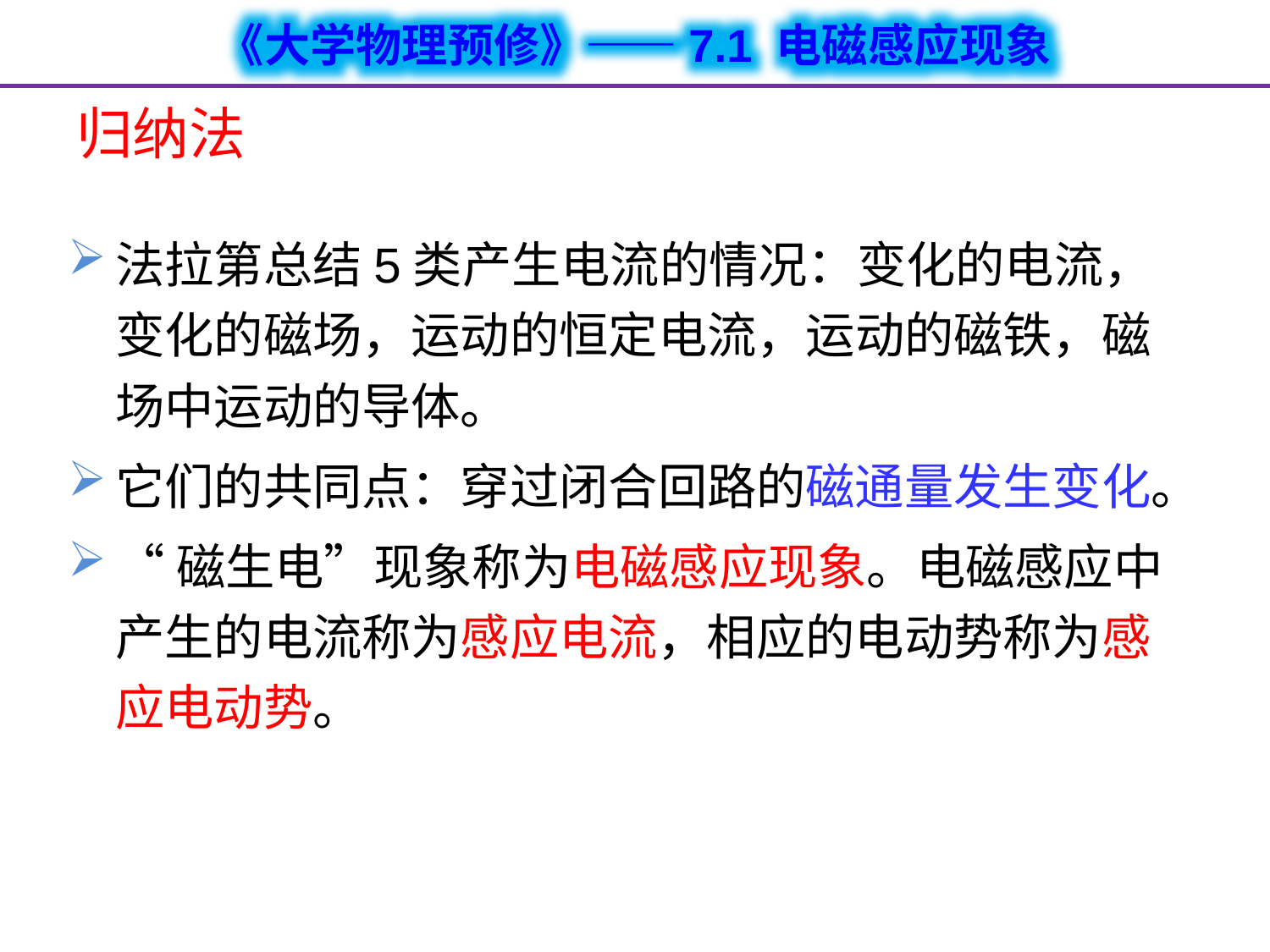

# 归纳法
法拉第总结5类产生电流的情况：变化的电流，变化的磁场，运动的恒定电流，运动的磁铁，磁场中运动的导体。
它们的共同点：穿过闭合回路的磁通量发生变化。
“磁生电”现象称为电磁感应现象。电磁感应中产生的电流称为感应电流，相应的电动势称为感应电动势。